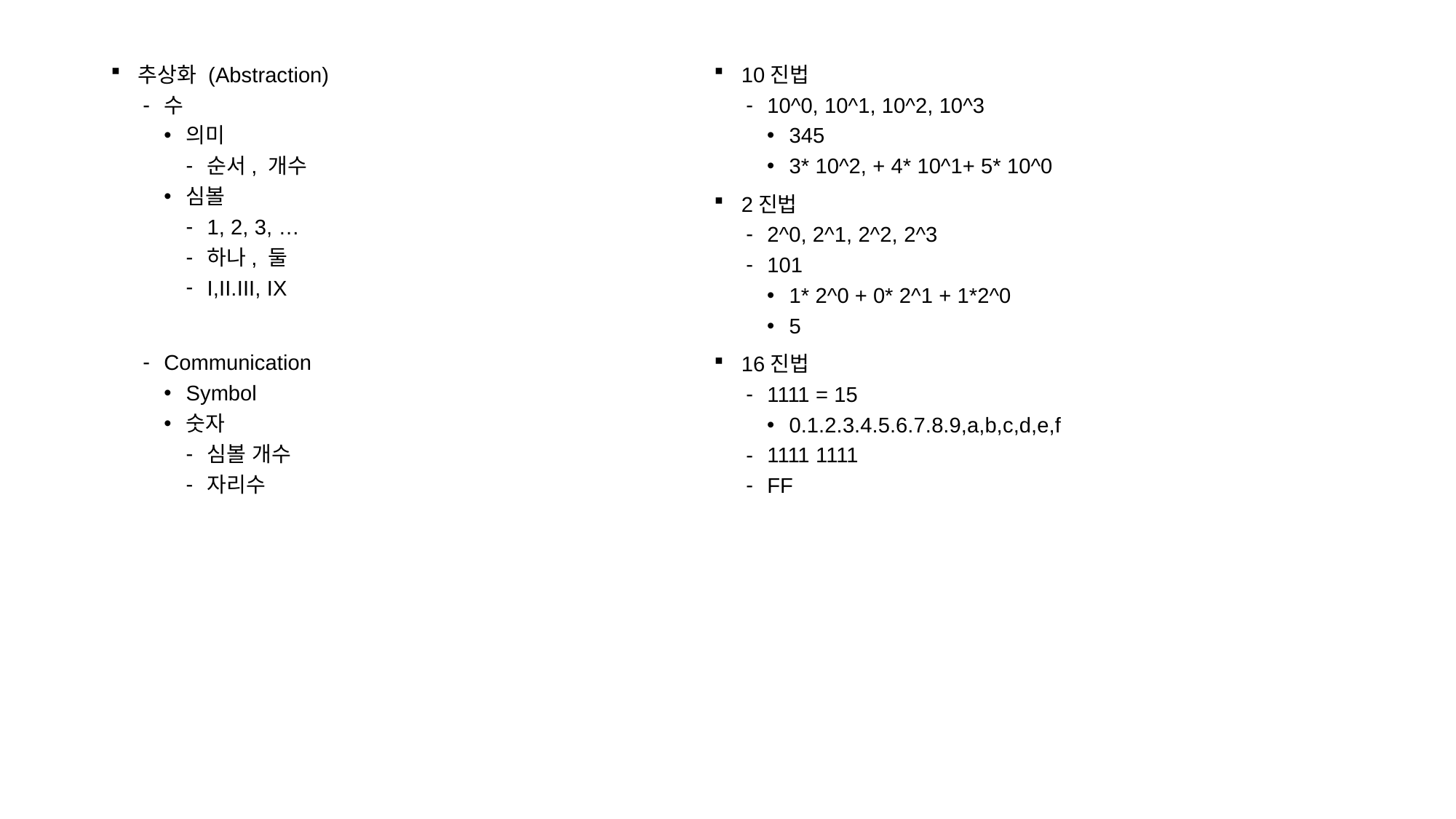

추상화 (Abstraction)
수
의미
순서, 개수
심볼
1, 2, 3, …
하나, 둘
I,II.III, IX

Communication
Symbol
숫자
심볼 개수
자리수
10진법
10^0, 10^1, 10^2, 10^3
345
3* 10^2, + 4* 10^1+ 5* 10^0
2진법
2^0, 2^1, 2^2, 2^3
101
1* 2^0 + 0* 2^1 + 1*2^0
5
16진법
1111 = 15
0.1.2.3.4.5.6.7.8.9,a,b,c,d,e,f
1111 1111
FF